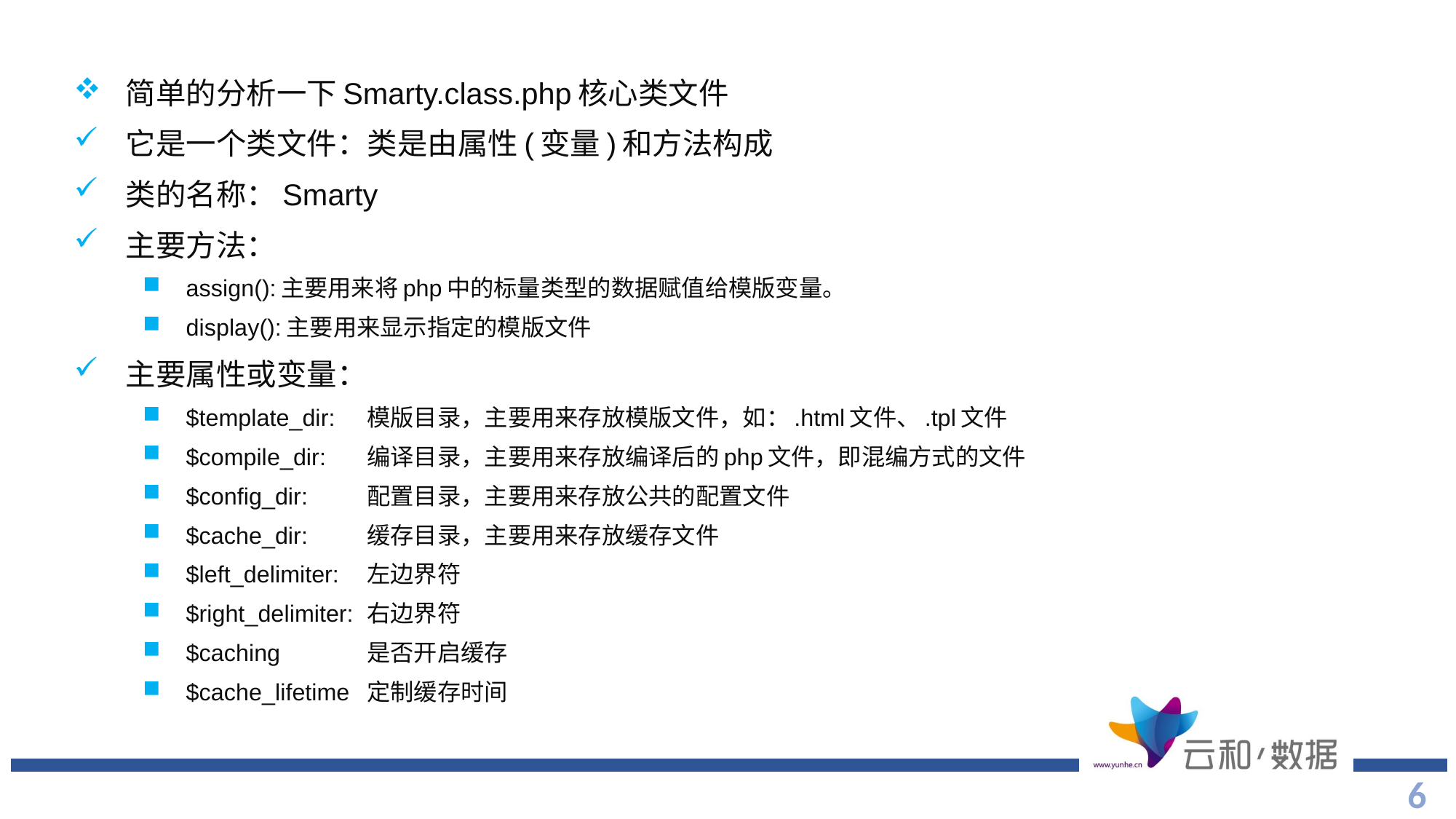

简单的分析一下Smarty.class.php核心类文件
它是一个类文件：类是由属性(变量)和方法构成
类的名称：Smarty
主要方法：
assign():主要用来将php中的标量类型的数据赋值给模版变量。
display():主要用来显示指定的模版文件
主要属性或变量：
$template_dir:		模版目录，主要用来存放模版文件，如：.html文件、.tpl文件
$compile_dir:		编译目录，主要用来存放编译后的php文件，即混编方式的文件
$config_dir:		配置目录，主要用来存放公共的配置文件
$cache_dir:		缓存目录，主要用来存放缓存文件
$left_delimiter:	左边界符
$right_delimiter:	右边界符
$caching		是否开启缓存
$cache_lifetime	定制缓存时间

6